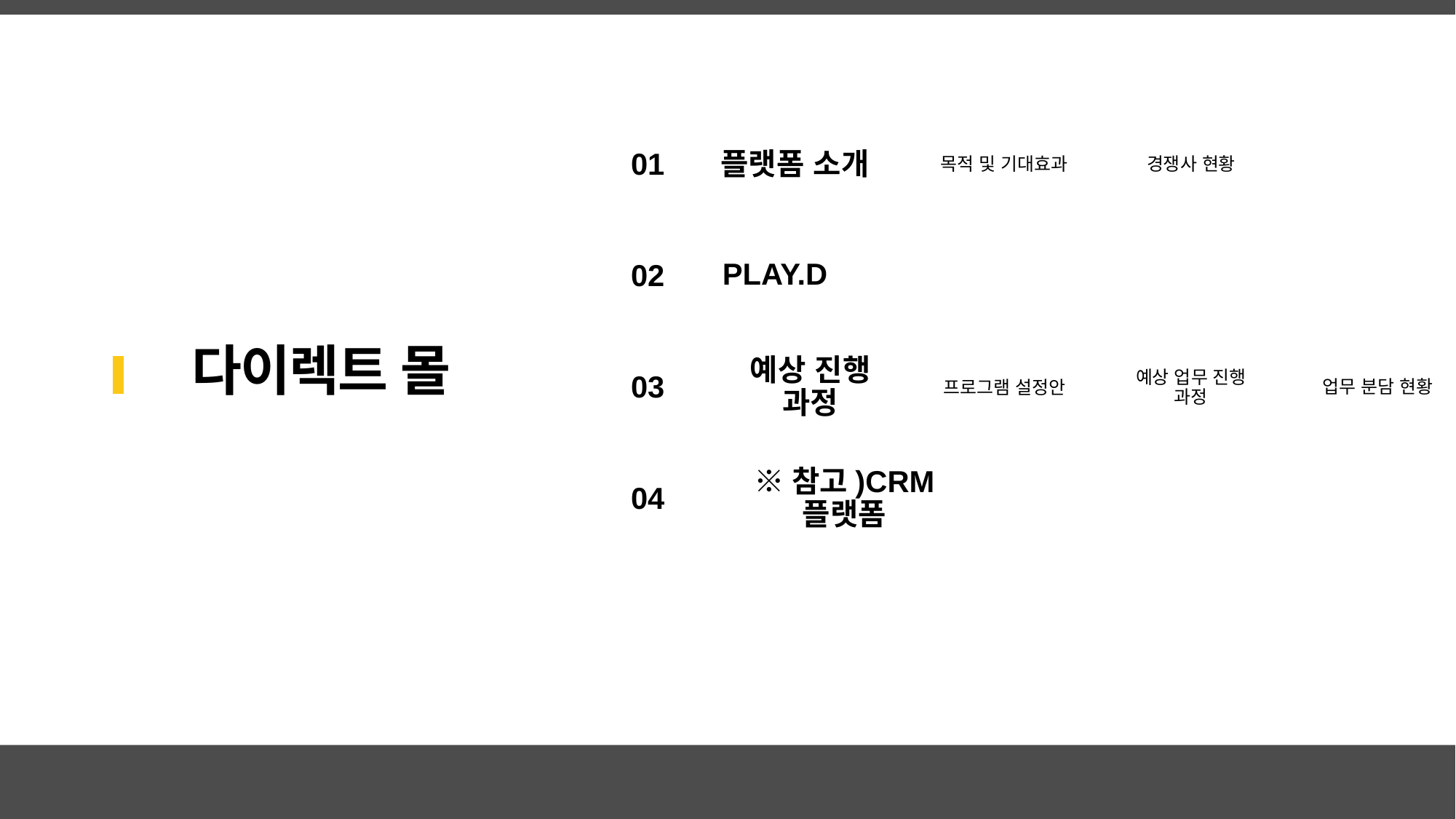

01
플랫폼 소개
목적 및 기대효과
경쟁사 현황
PLAY.D
02

다이렉트 몰
03
예상 진행 과정
프로그램 설정안
예상 업무 진행 과정

업무 분담 현황
04
※참고)CRM 플랫폼